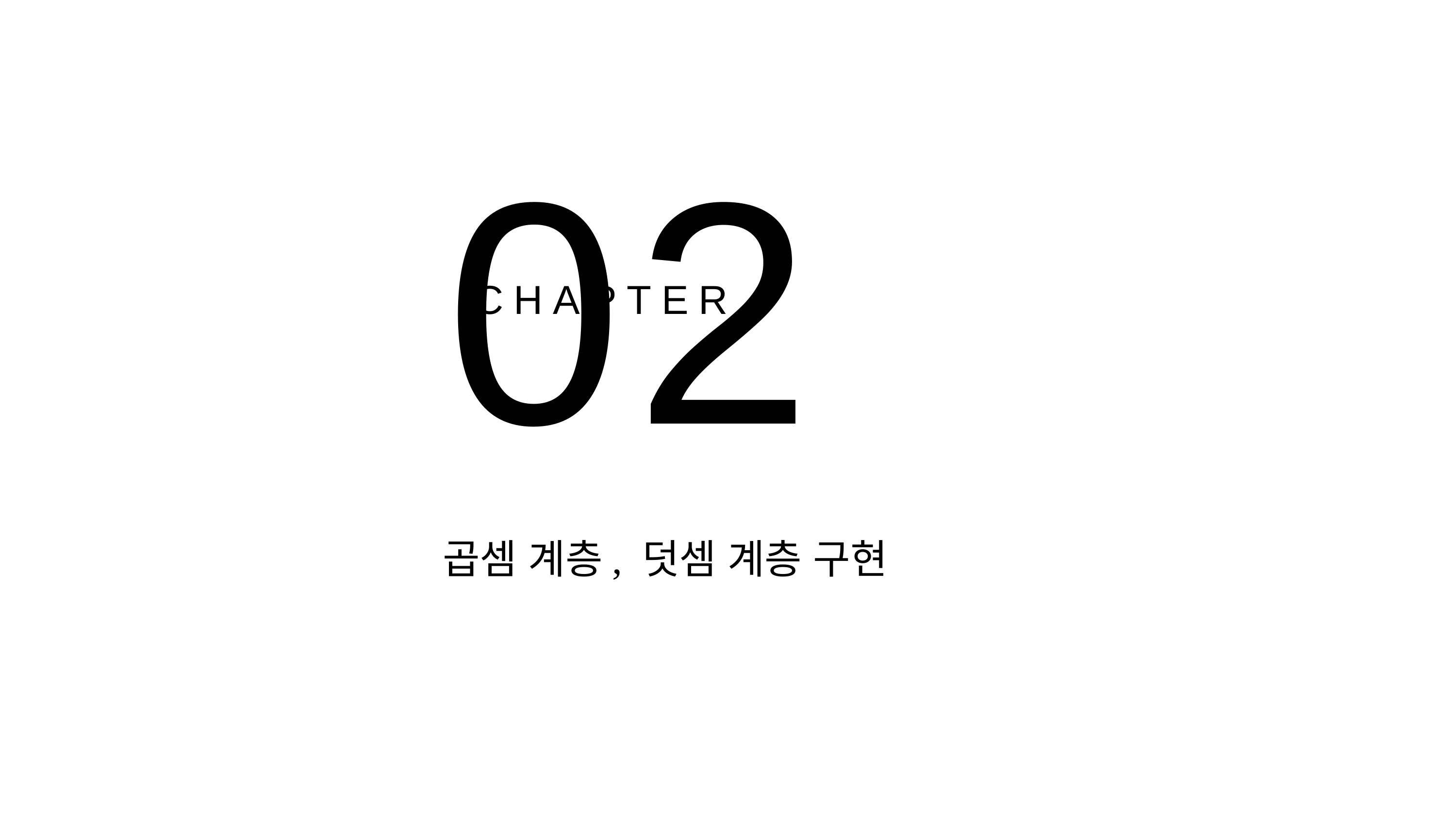

02
CHAPTER
곱셈 계층, 덧셈 계층 구현